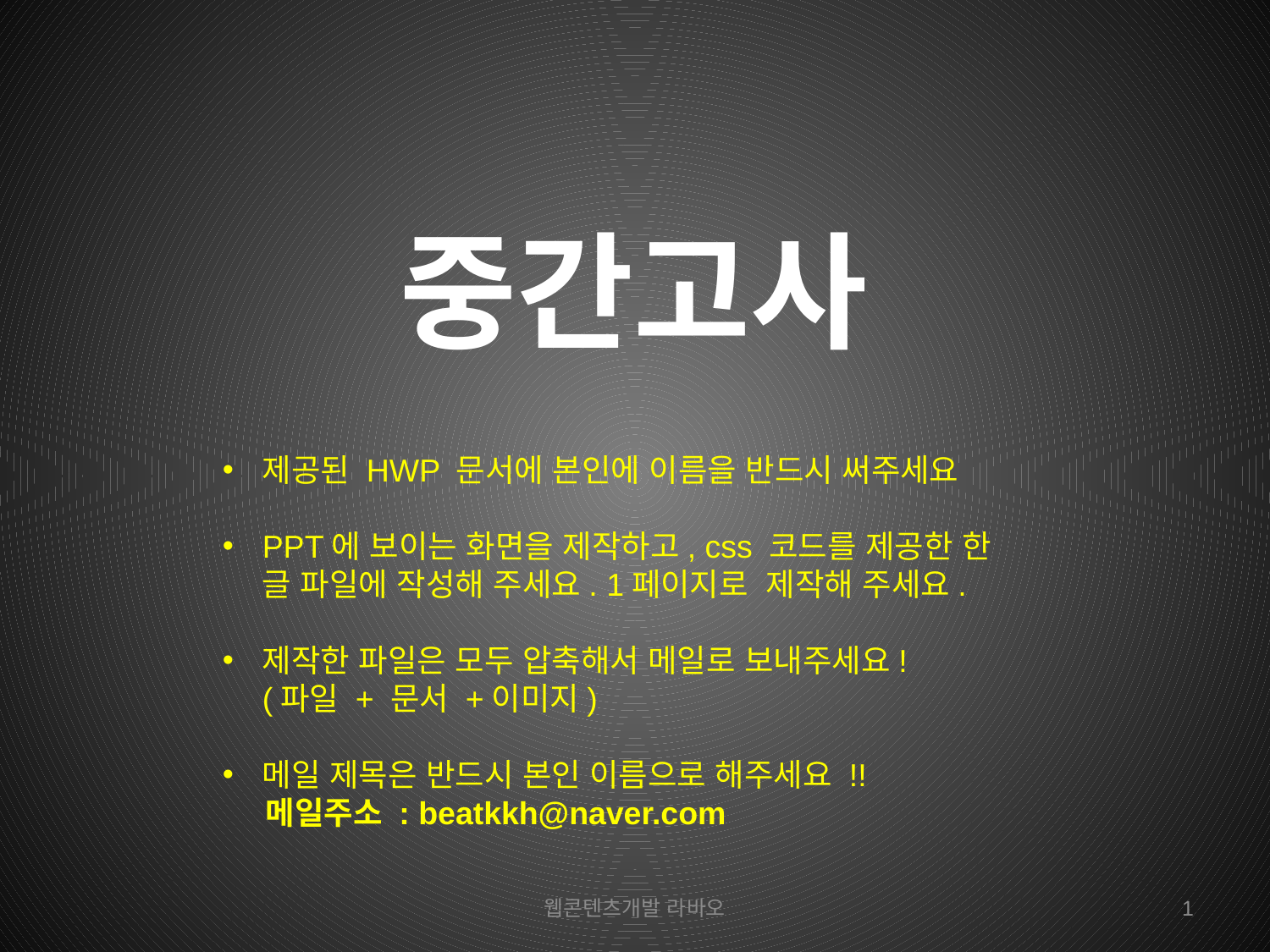

중간고사

제공된 HWP 문서에 본인에 이름을 반드시 써주세요

PPT에 보이는 화면을 제작하고, css 코드를 제공한 한
글 파일에 작성해 주세요. 1페이지로  제작해 주세요.

제작한 파일은 모두 압축해서 메일로 보내주세요!
(파일 + 문서 +이미지)

메일 제목은 반드시 본인 이름으로 해주세요 !!
    메일주소 : beatkkh@naver.com
웹콘텐츠개발 라바오
1